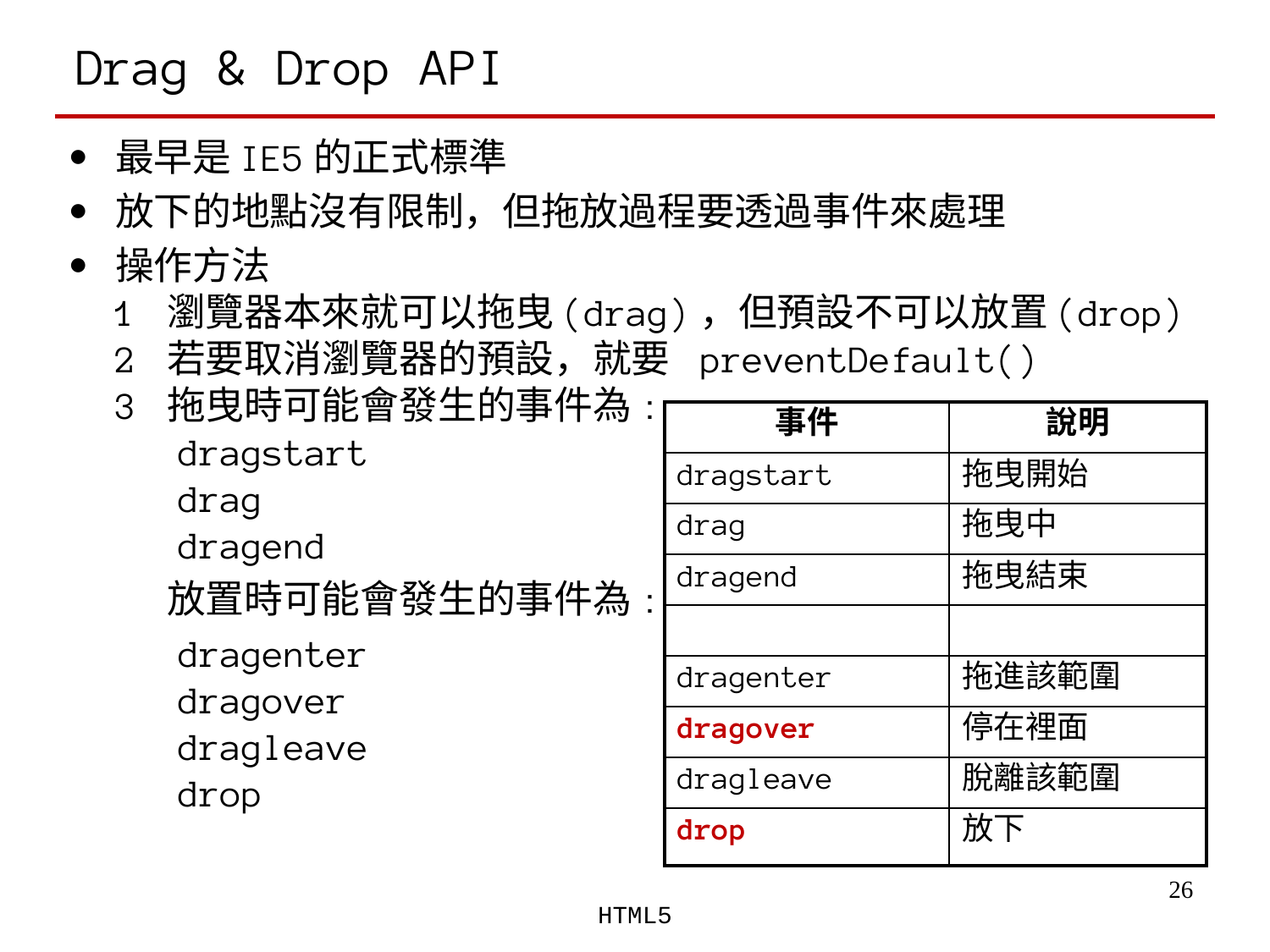

# Drag & Drop API
最早是IE5的正式標準
放下的地點沒有限制，但拖放過程要透過事件來處理
操作方法
1 瀏覽器本來就可以拖曳(drag)，但預設不可以放置(drop)
2 若要取消瀏覽器的預設，就要 preventDefault()
3 拖曳時可能會發生的事件為:
   dragstart
   drag
   dragend
	  放置時可能會發生的事件為:
	   dragenter
   dragover
   dragleave
   drop

| 事件 | 說明 |
| --- | --- |
| dragstart | 拖曳開始 |
| drag | 拖曳中 |
| dragend | 拖曳結束 |
|  |  |
| dragenter | 拖進該範圍 |
| dragover | 停在裡面 |
| dragleave | 脫離該範圍 |
| drop | 放下 |
26
HTML5